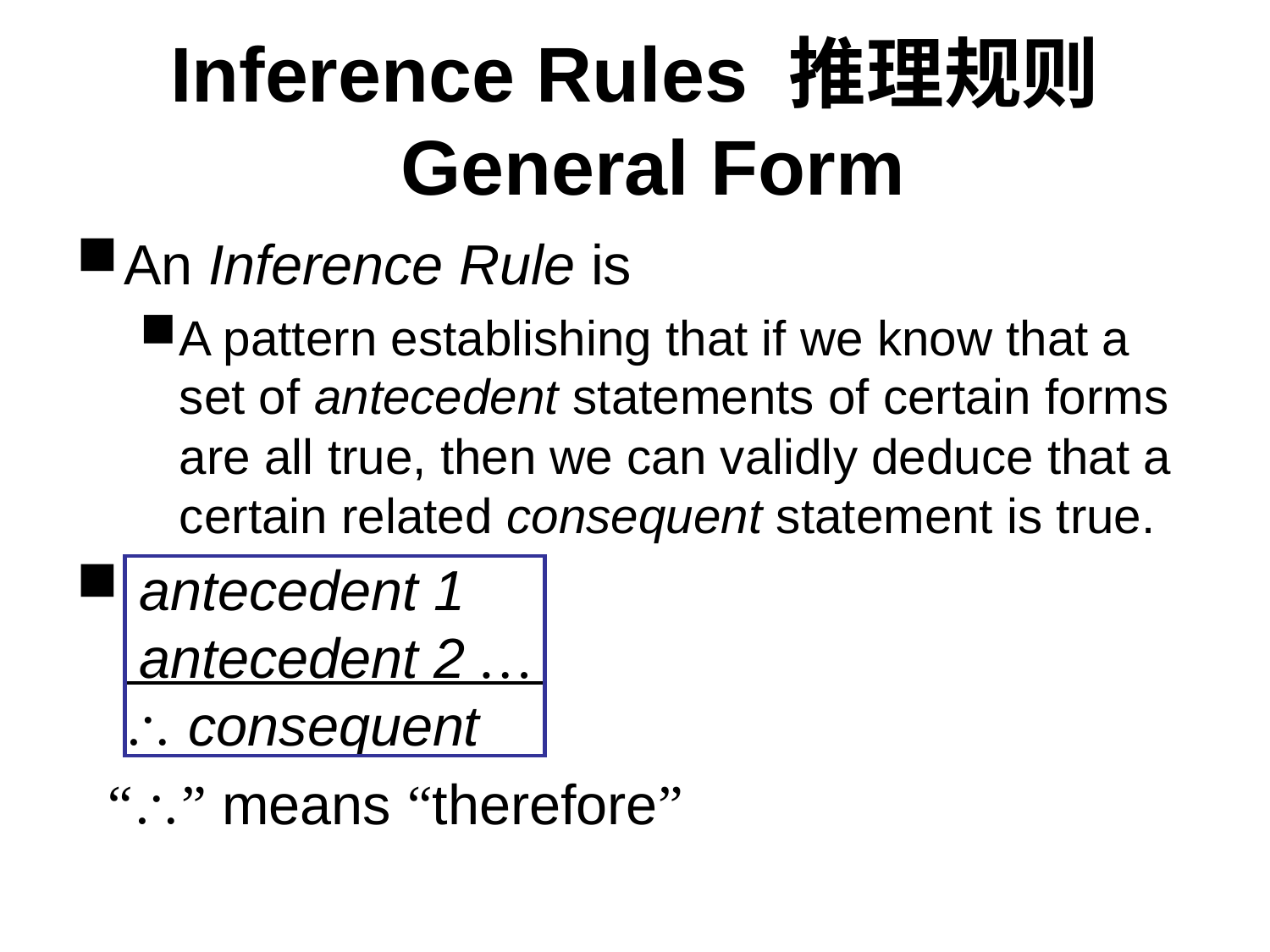

# Inference Rules 推理规则 General Form
An Inference Rule is
A pattern establishing that if we know that a set of antecedent statements of certain forms are all true, then we can validly deduce that a certain related consequent statement is true.
 antecedent 1
 antecedent 2 …
∴ consequent
  “∴” means “therefore”

8